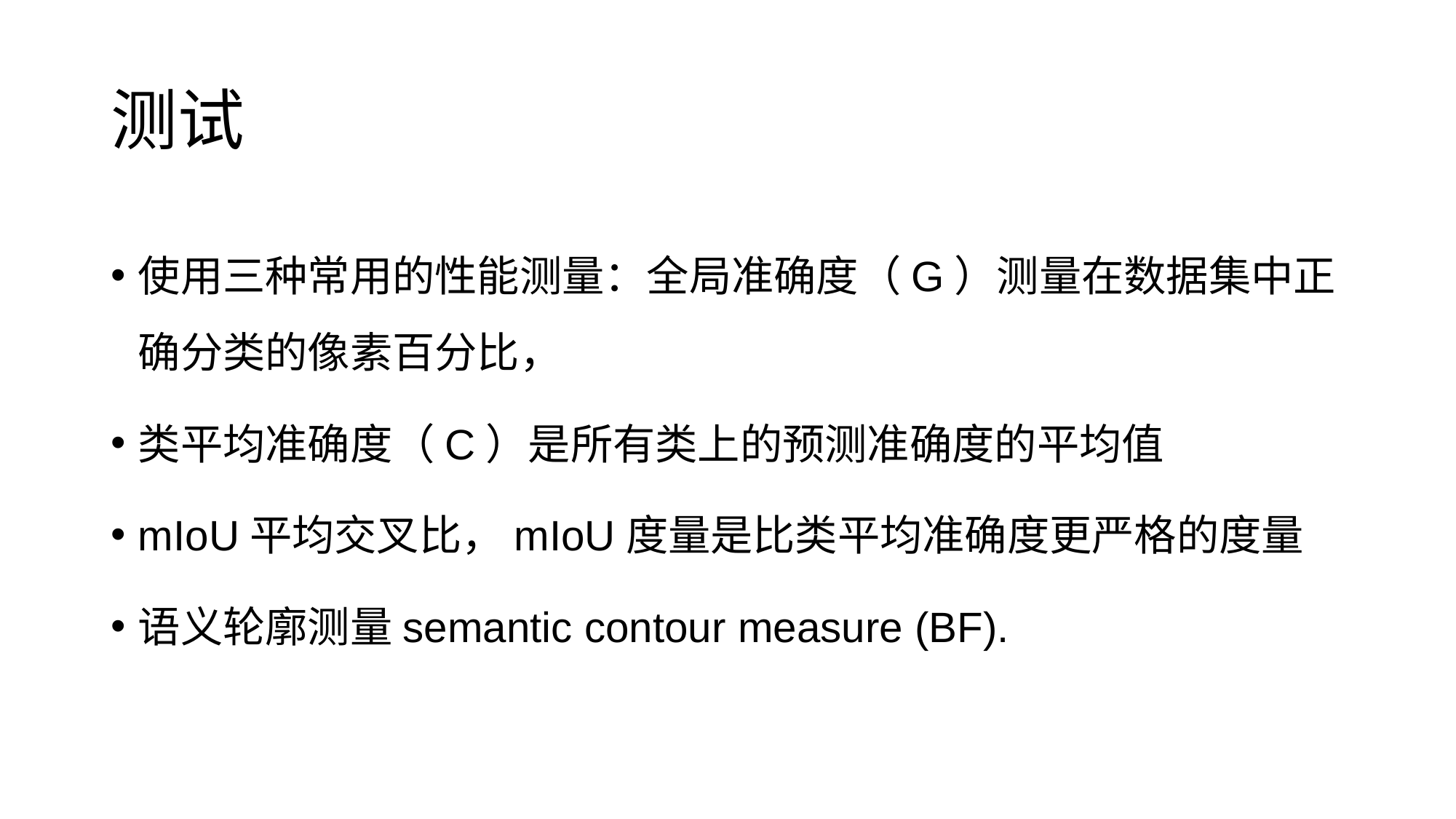

# 测试
使用三种常用的性能测量：全局准确度（G）测量在数据集中正确分类的像素百分比，
类平均准确度（C）是所有类上的预测准确度的平均值
mIoU平均交叉比，mIoU度量是比类平均准确度更严格的度量
语义轮廓测量semantic contour measure (BF).